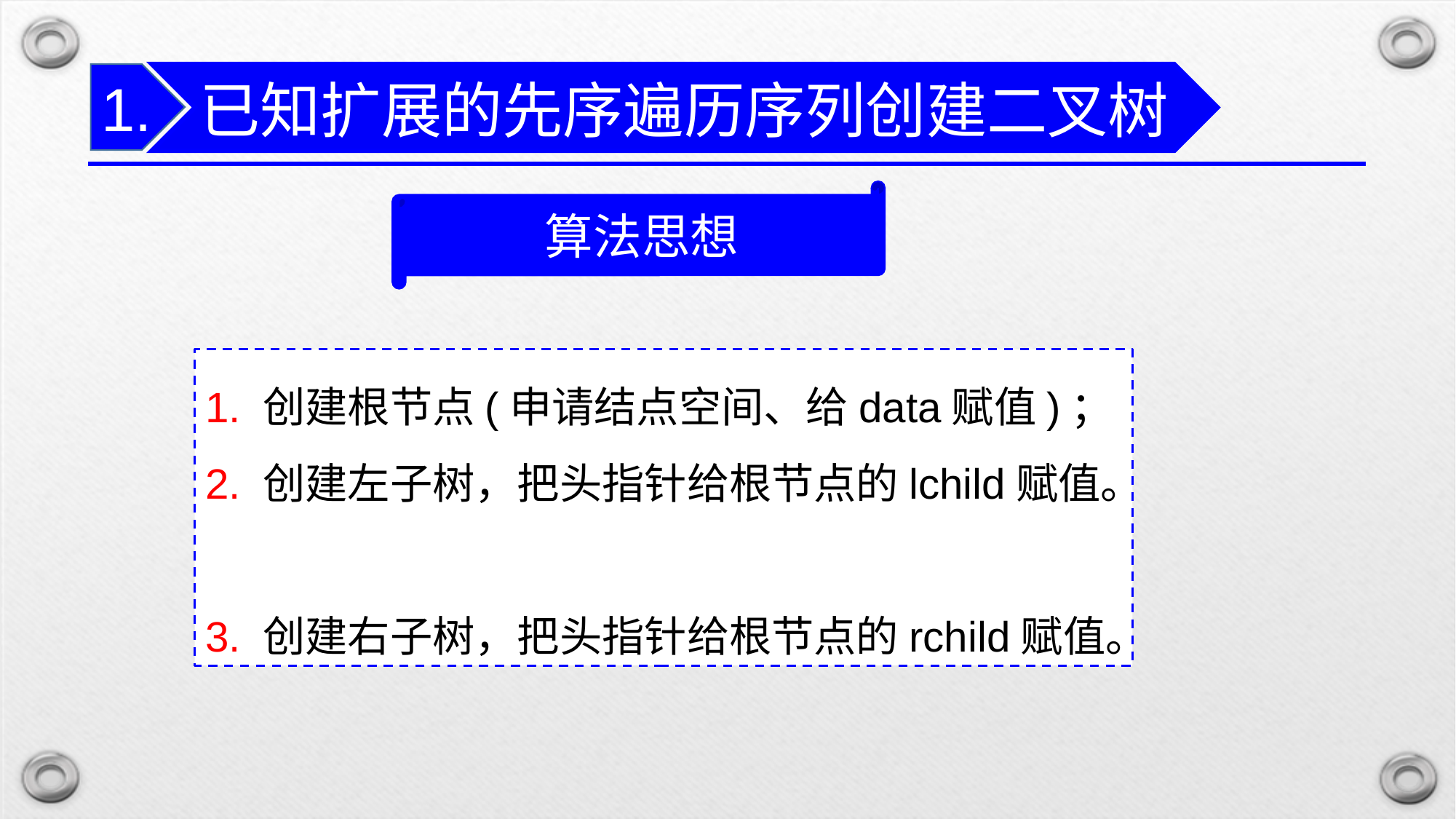

已知扩展的先序遍历序列创建二叉树

1.
算法思想
1. 创建根节点(申请结点空间、给data赋值)；
2. 创建左子树，把头指针给根节点的lchild赋值。
3. 创建右子树，把头指针给根节点的rchild赋值。